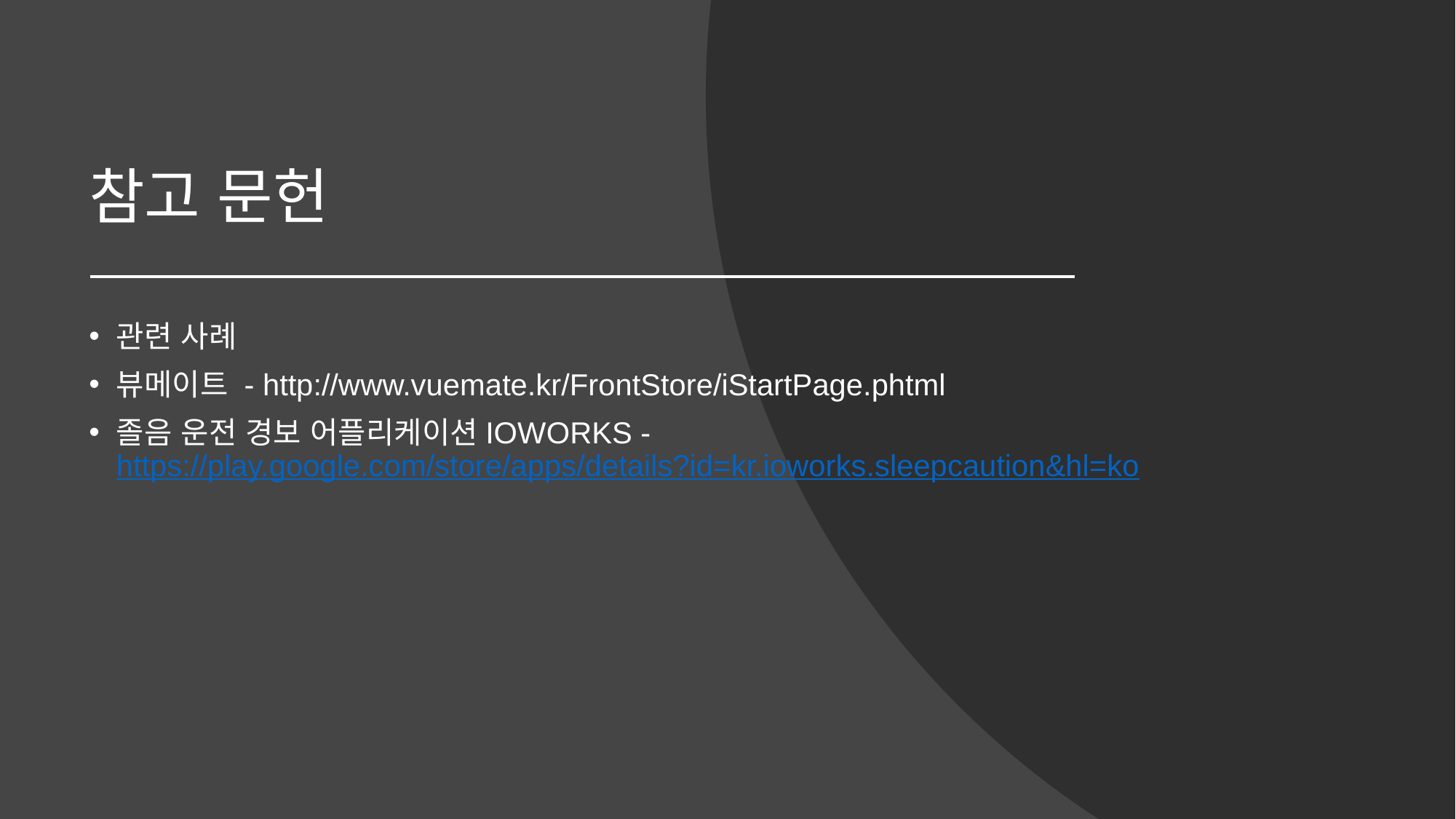

# 참고 문헌
관련 사례
뷰메이트 - http://www.vuemate.kr/FrontStore/iStartPage.phtml
졸음 운전 경보 어플리케이션IOWORKS - https://play.google.com/store/apps/details?id=kr.ioworks.sleepcaution&hl=ko